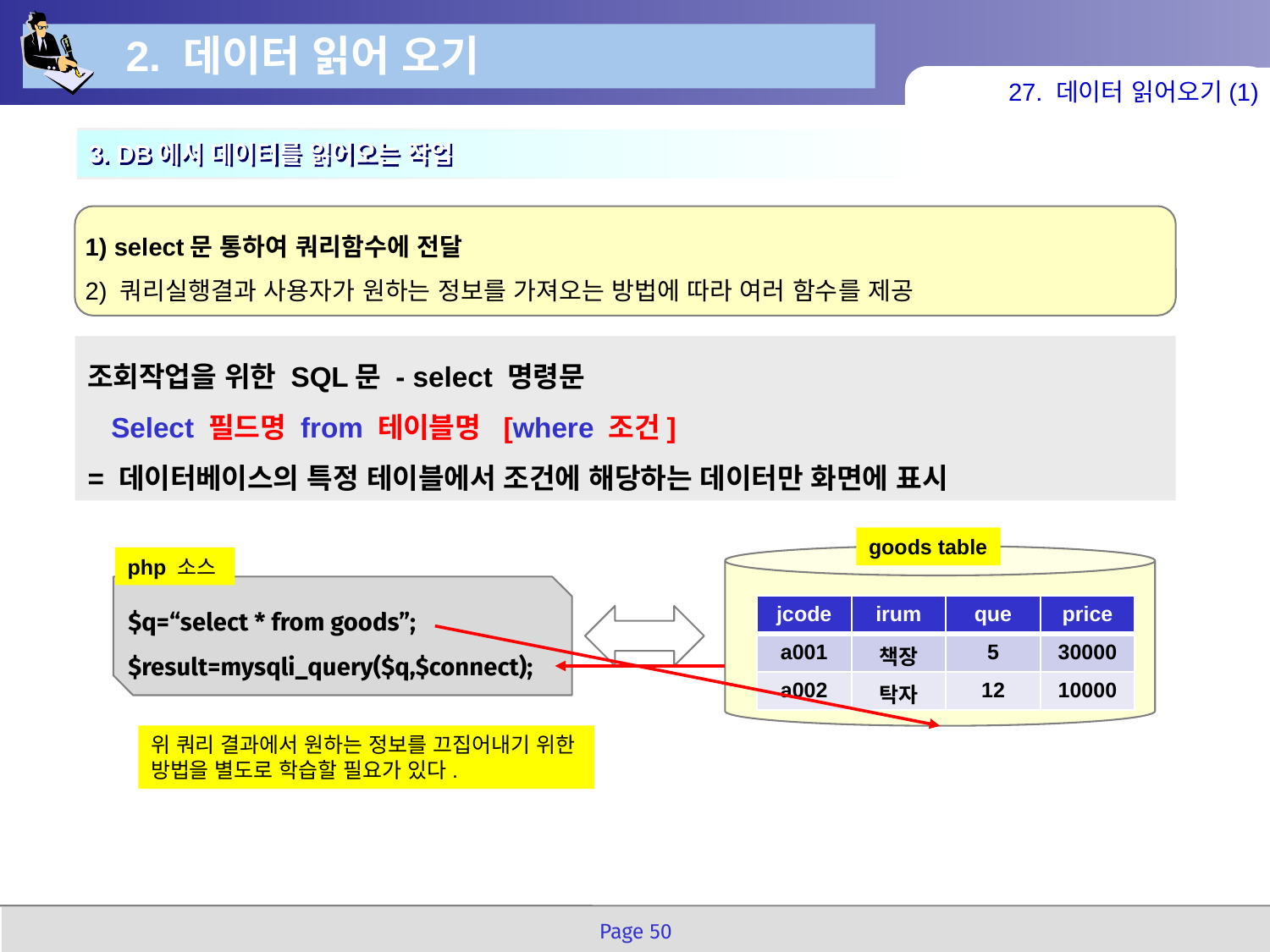

2. 데이터 읽어 오기
27. 데이터 읽어오기(1)

3. DB에서 데이터를 읽어오는 작업
1) select문 통하여 쿼리함수에 전달
2) 쿼리실행결과 사용자가 원하는 정보를 가져오는 방법에 따라 여러 함수를 제공
조회작업을 위한 SQL문 - select 명령문
   Select 필드명 from 테이블명  [where 조건]
= 데이터베이스의 특정 테이블에서 조건에 해당하는 데이터만 화면에 표시
goods table

php 소스
$q=“select * from goods”;
$result=mysqli_query($q,$connect);
| jcode | irum | que | price |
| --- | --- | --- | --- |
| a001 | 책장 | 5 | 30000 |
| a002 | 탁자 | 12 | 10000 |

위 쿼리 결과에서 원하는 정보를 끄집어내기 위한
방법을 별도로 학습할 필요가 있다.
Page 50